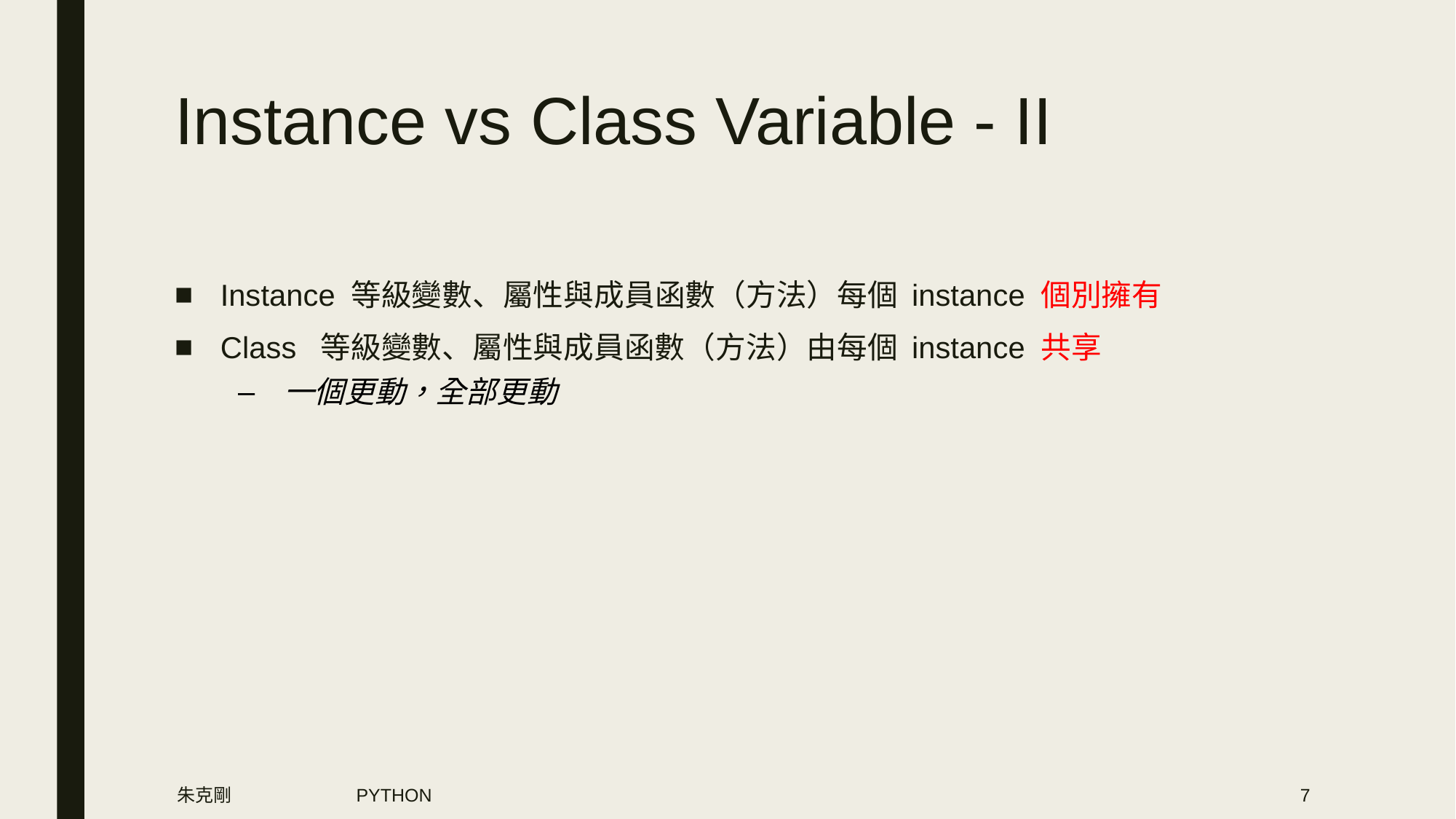

# Instance vs Class Variable - II
Instance 等級變數、屬性與成員函數（方法）每個 instance 個別擁有
Class  等級變數、屬性與成員函數（方法）由每個 instance 共享
一個更動，全部更動
朱克剛
PYTHON
7